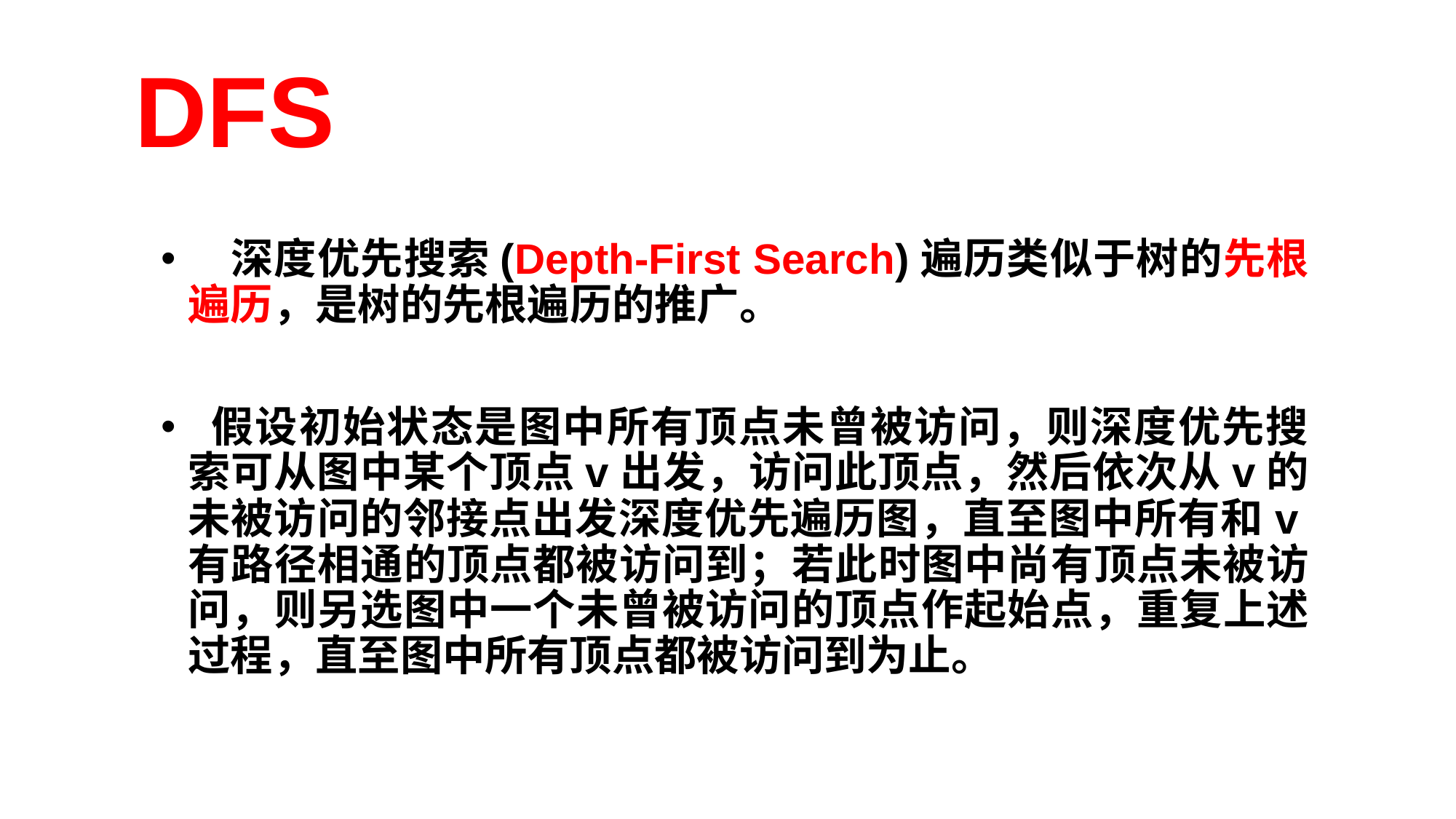

DFS
   深度优先搜索(Depth-First Search)遍历类似于树的先根遍历，是树的先根遍历的推广。

 假设初始状态是图中所有顶点未曾被访问，则深度优先搜索可从图中某个顶点v出发，访问此顶点，然后依次从v的未被访问的邻接点出发深度优先遍历图，直至图中所有和v有路径相通的顶点都被访问到；若此时图中尚有顶点未被访问，则另选图中一个未曾被访问的顶点作起始点，重复上述过程，直至图中所有顶点都被访问到为止。